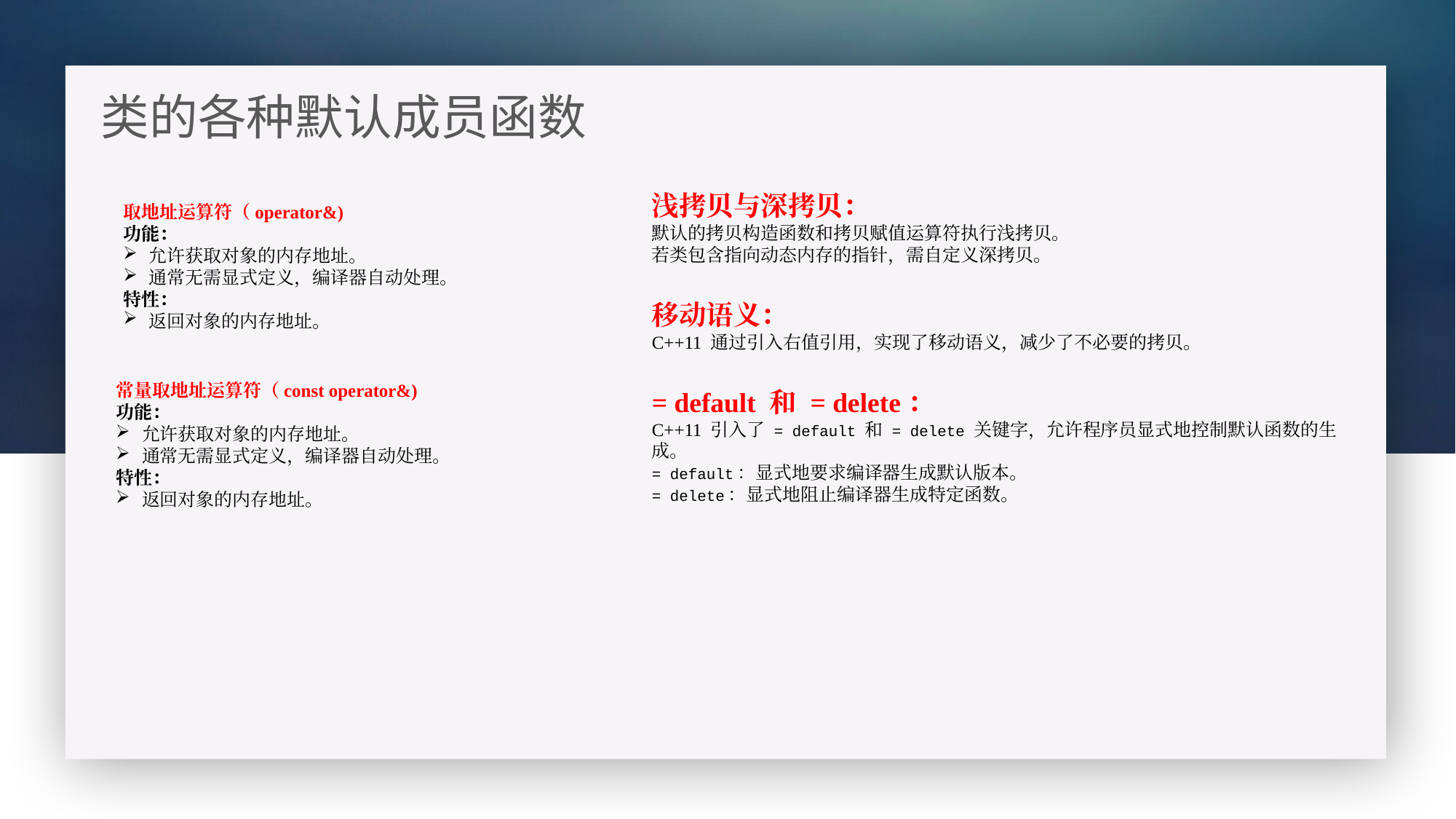

类的各种默认成员函数

浅拷贝与深拷贝：
默认的拷贝构造函数和拷贝赋值运算符执行浅拷贝。
若类包含指向动态内存的指针，需自定义深拷贝。

移动语义：
C++11 通过引入右值引用，实现了移动语义，减少了不必要的拷贝。

= default 和 = delete：
C++11 引入了 = default 和 = delete 关键字，允许程序员显式地控制默认函数的生成。
= default：显式地要求编译器生成默认版本。
= delete：显式地阻止编译器生成特定函数。
取地址运算符（operator&)
功能：
允许获取对象的内存地址。
通常无需显式定义，编译器自动处理。
特性：
返回对象的内存地址。
常量取地址运算符（const operator&)
功能：
允许获取对象的内存地址。
通常无需显式定义，编译器自动处理。
特性：
返回对象的内存地址。